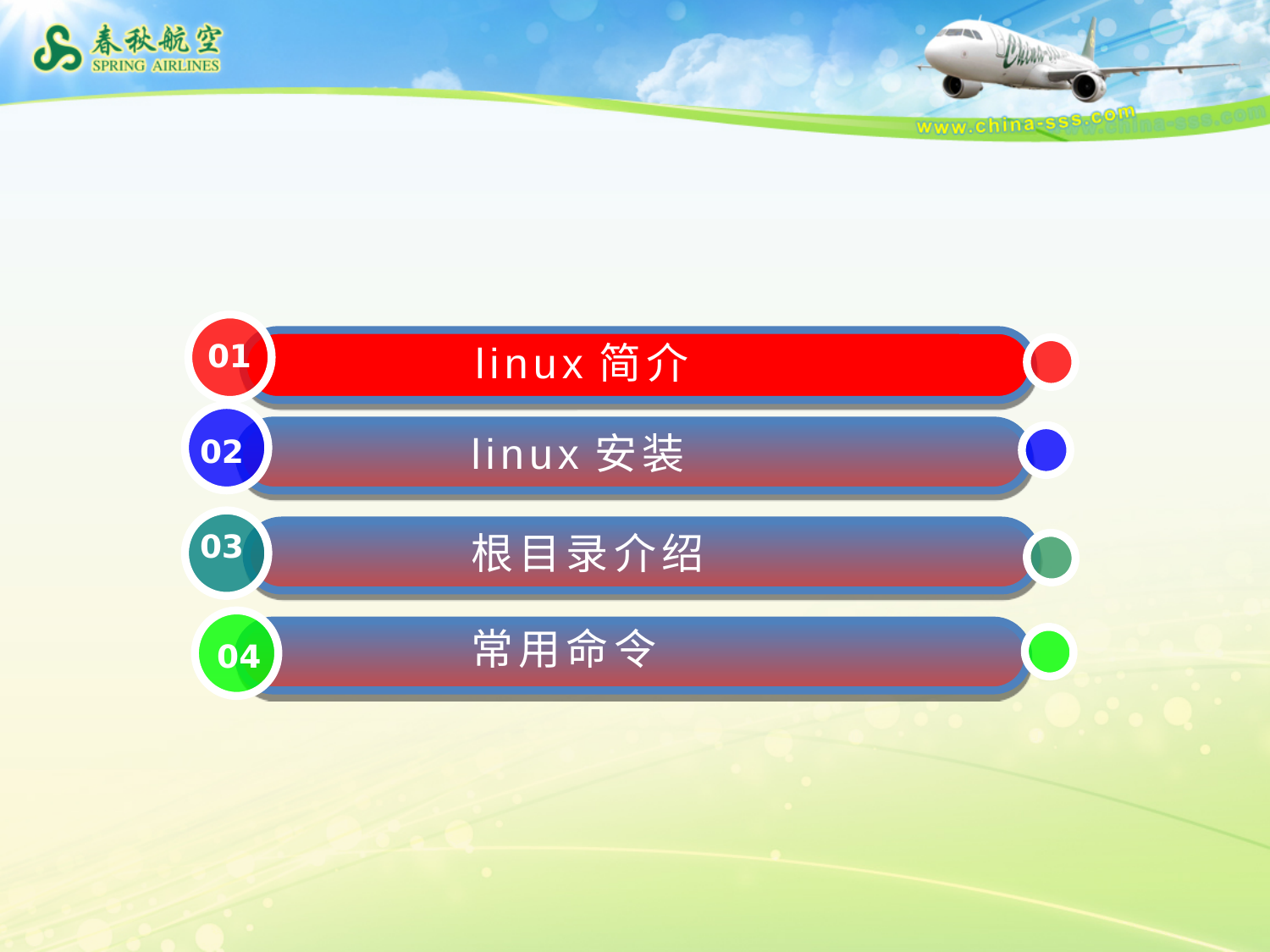

01
linux简介

linux安装

02

03
根目录介绍

常用命令

04